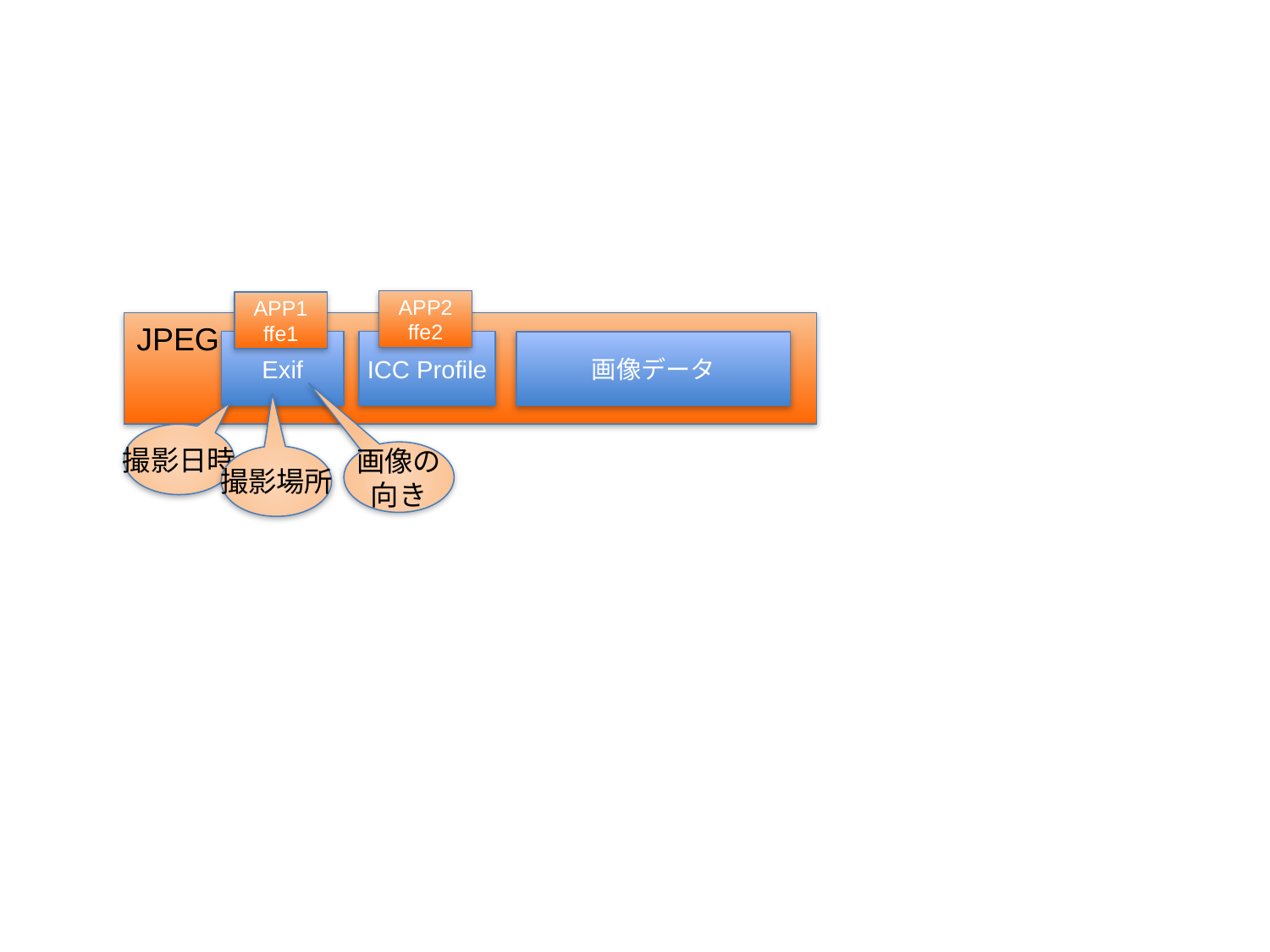

#

APP2
ffe2
APP1
ffe1
JPEG
Exif
ICC Profile
画像データ
撮影日時
画像の
向き
撮影場所